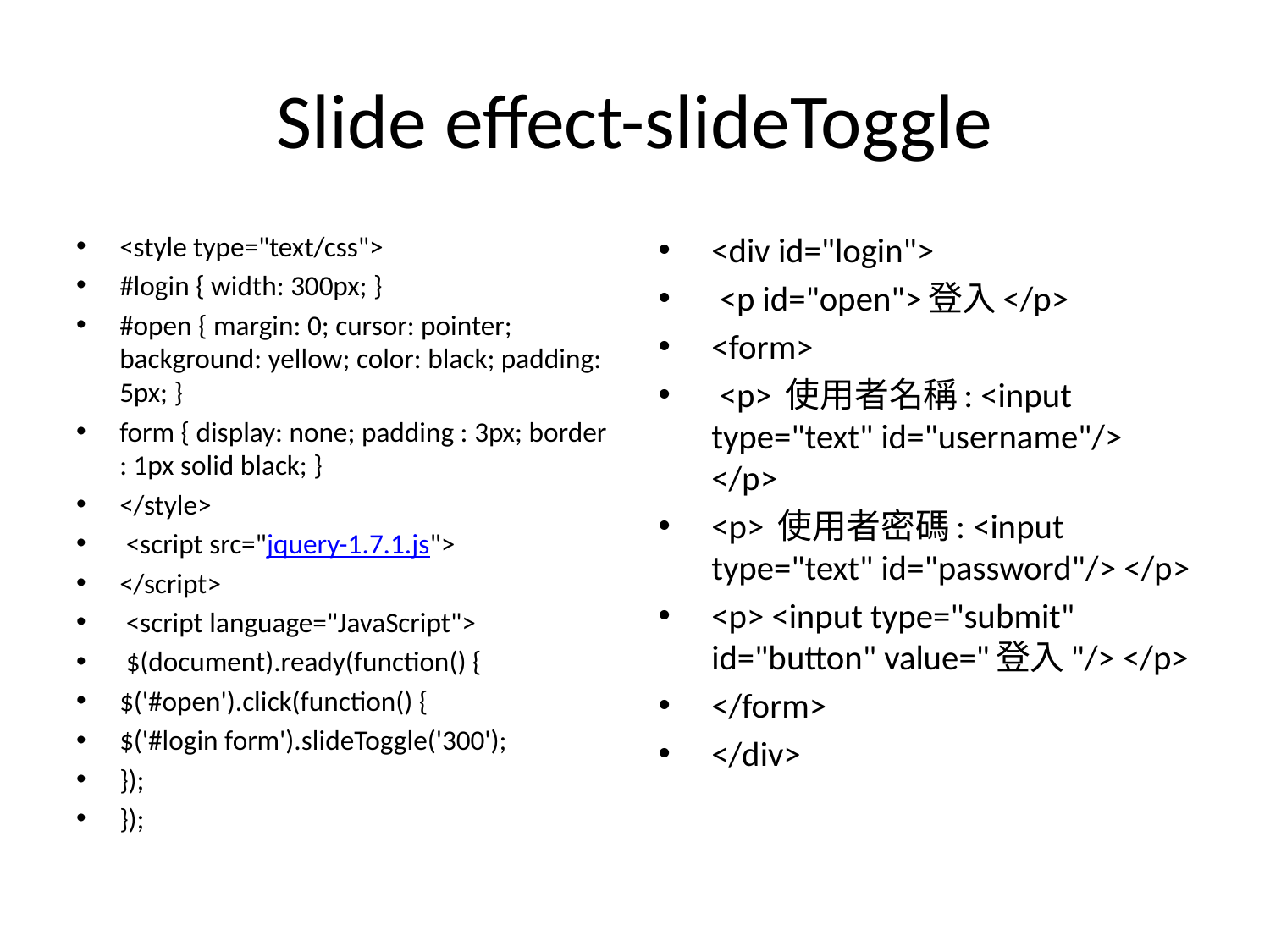

# Slide effect-slideToggle
<style type="text/css">
#login { width: 300px; }
#open { margin: 0; cursor: pointer; background: yellow; color: black; padding: 5px; }
form { display: none; padding : 3px; border : 1px solid black; }
</style>
 <script src="jquery-1.7.1.js">
</script>
 <script language="JavaScript">
 $(document).ready(function() {
$('#open').click(function() {
$('#login form').slideToggle('300');
});
});
<div id="login">
 <p id="open">登入</p>
<form>
 <p> 使用者名稱: <input type="text" id="username"/> </p>
<p> 使用者密碼: <input type="text" id="password"/> </p>
<p> <input type="submit" id="button" value="登入"/> </p>
</form>
</div>